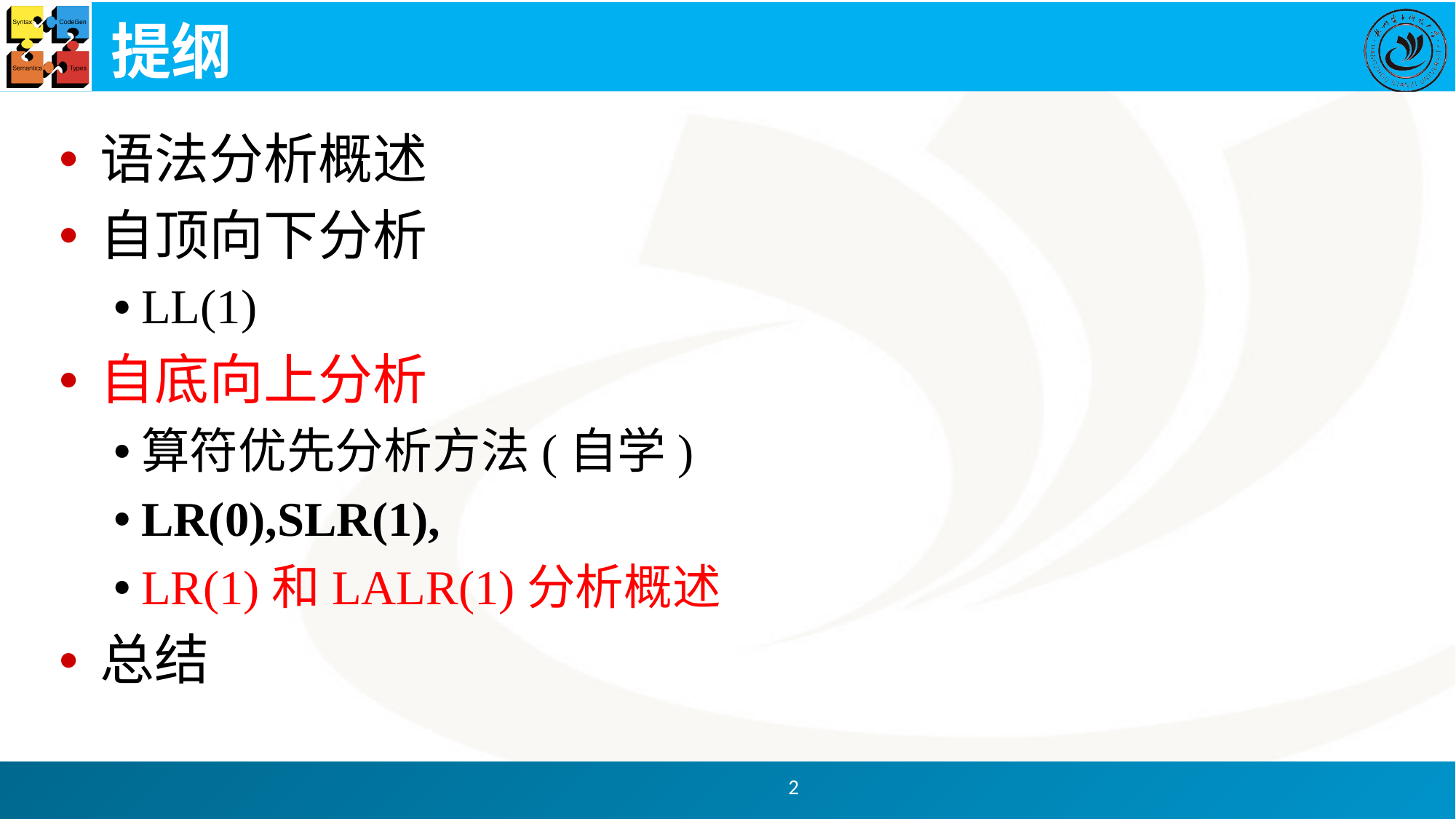

# 提纲
语法分析概述
自顶向下分析
LL(1)
自底向上分析
算符优先分析方法(自学)
LR(0),SLR(1),
LR(1)和LALR(1)分析概述
总结
2